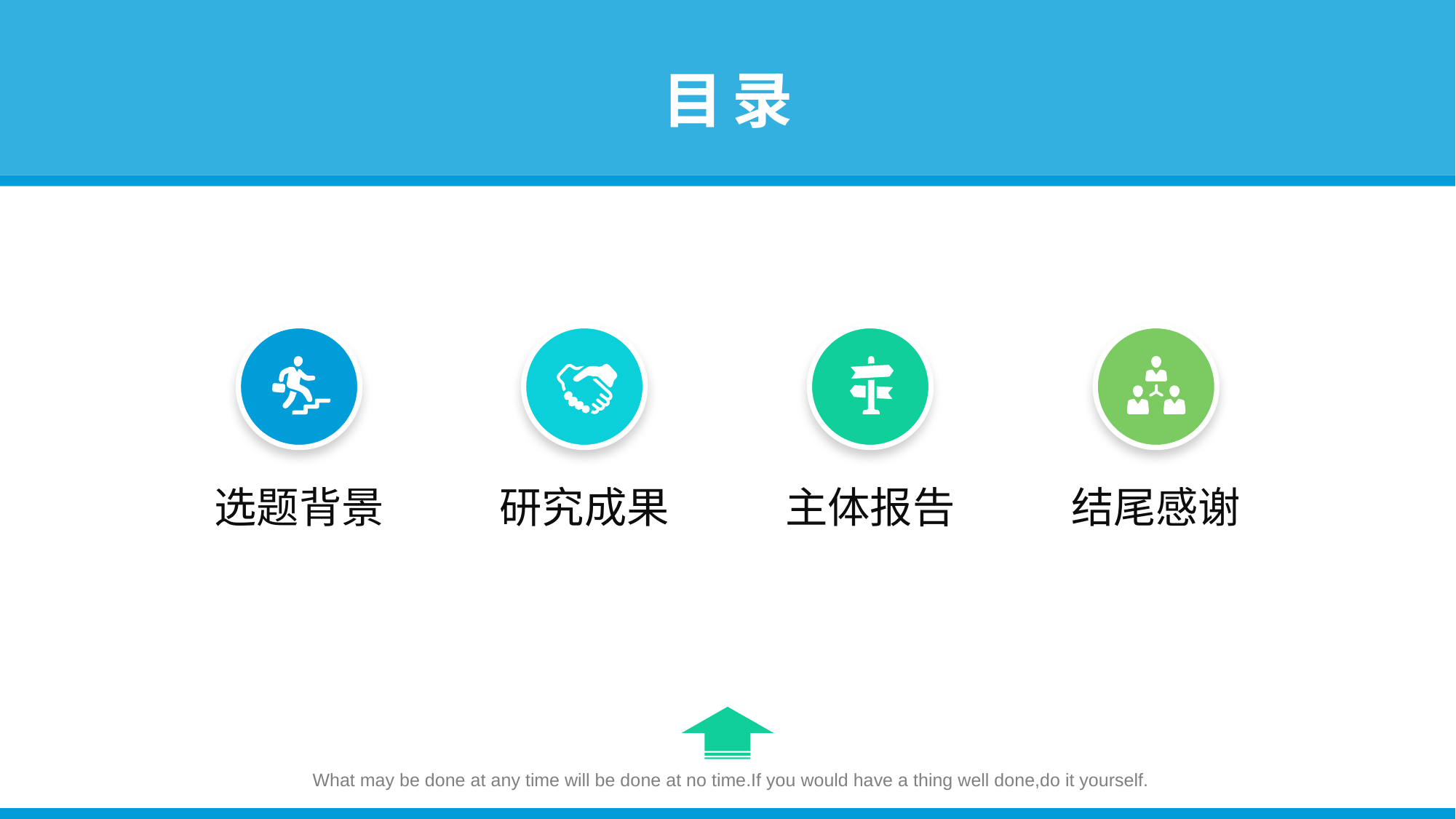

目录

选题背景
研究成果
主体报告
结尾感谢

What may be done at any time will be done at no time.If you would have a thing well done,do it yourself.